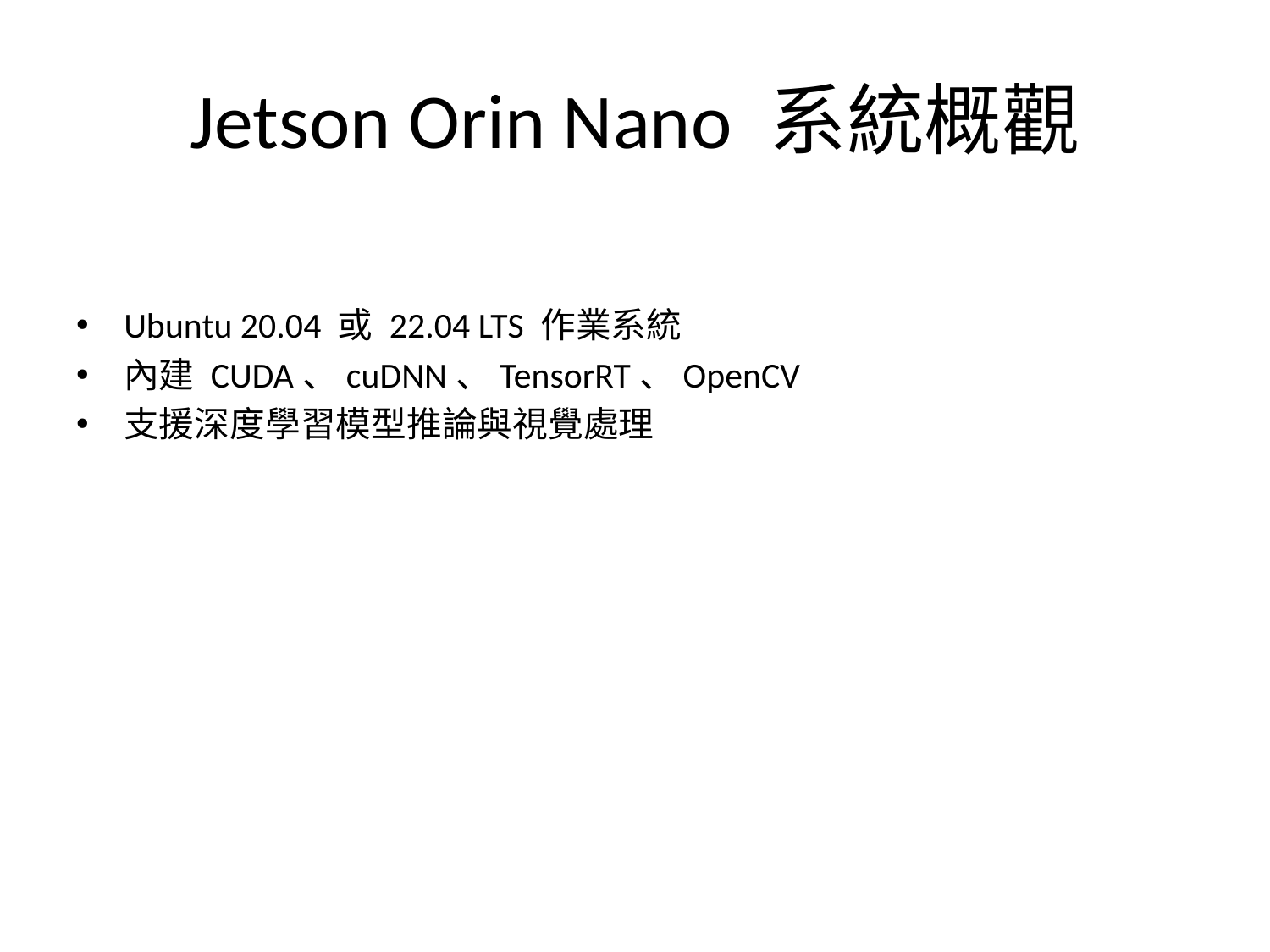

# Jetson Orin Nano 系統概觀

Ubuntu 20.04 或 22.04 LTS 作業系統
內建 CUDA、cuDNN、TensorRT、OpenCV
支援深度學習模型推論與視覺處理